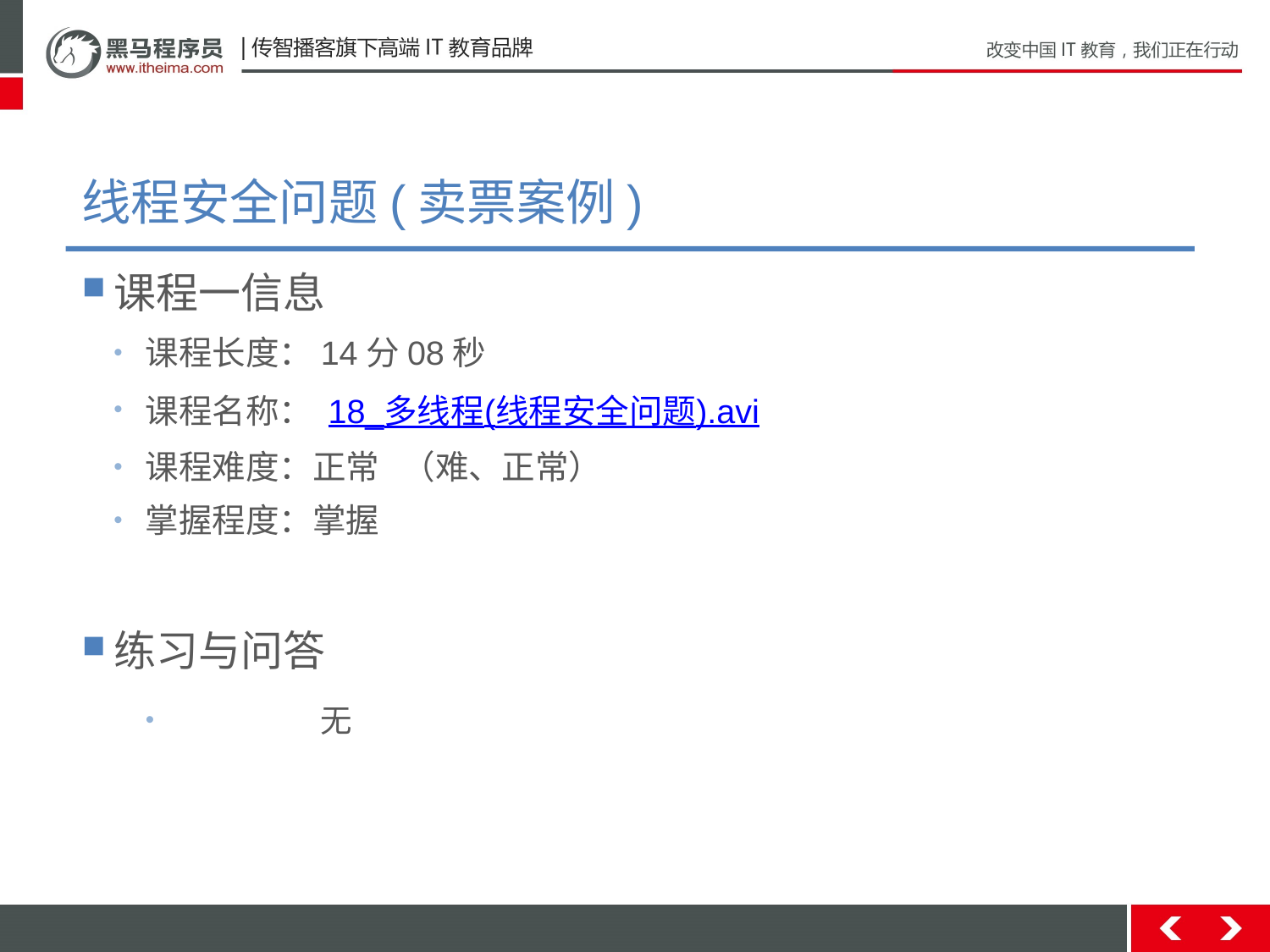

# 线程安全问题(卖票案例)
课程一信息
课程长度：14分08秒
课程名称： 18_多线程(线程安全问题).avi
课程难度：正常   （难、正常）
掌握程度：掌握

练习与问答
	无